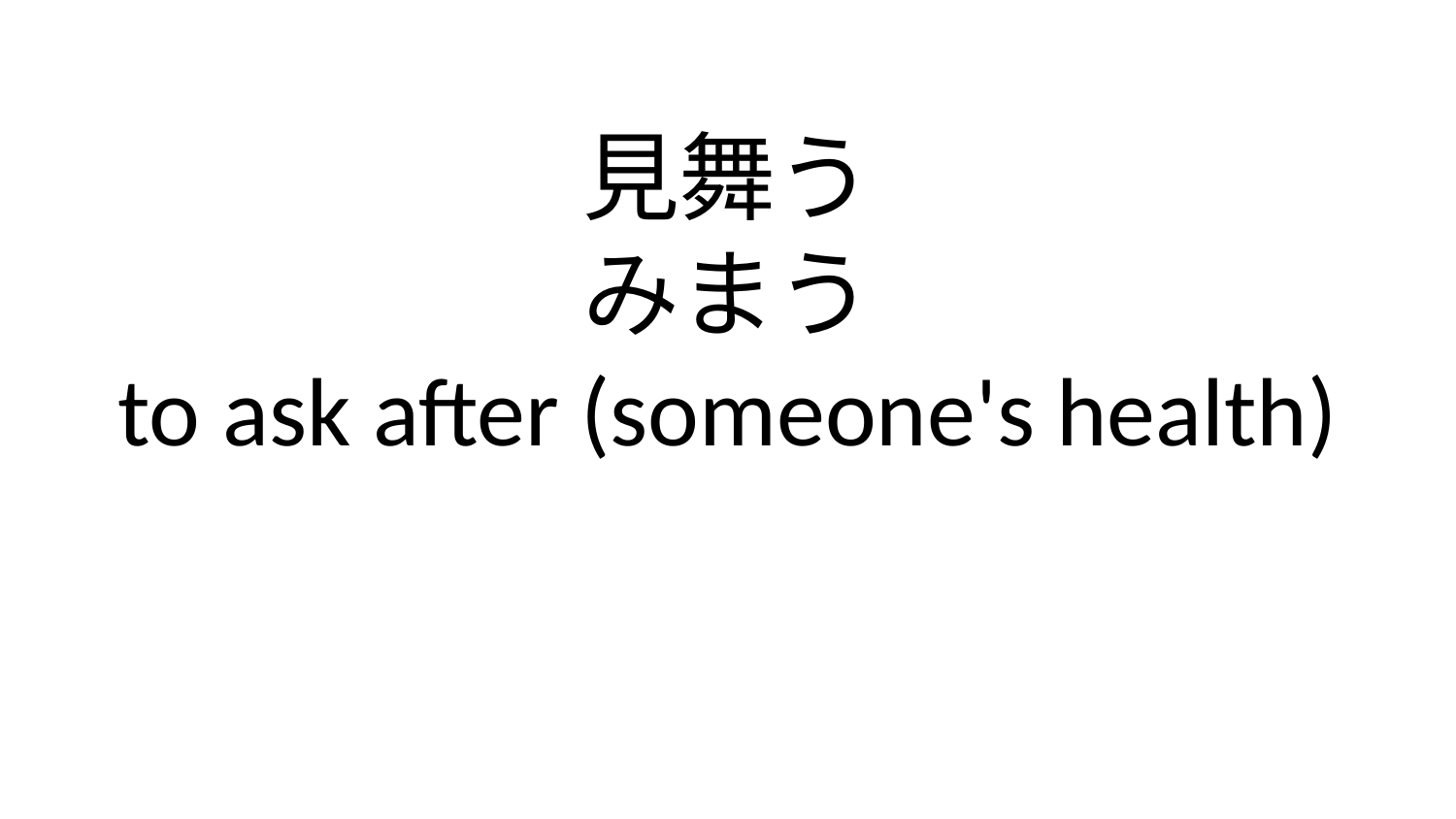

見舞う
みまう
to ask after (someone's health)